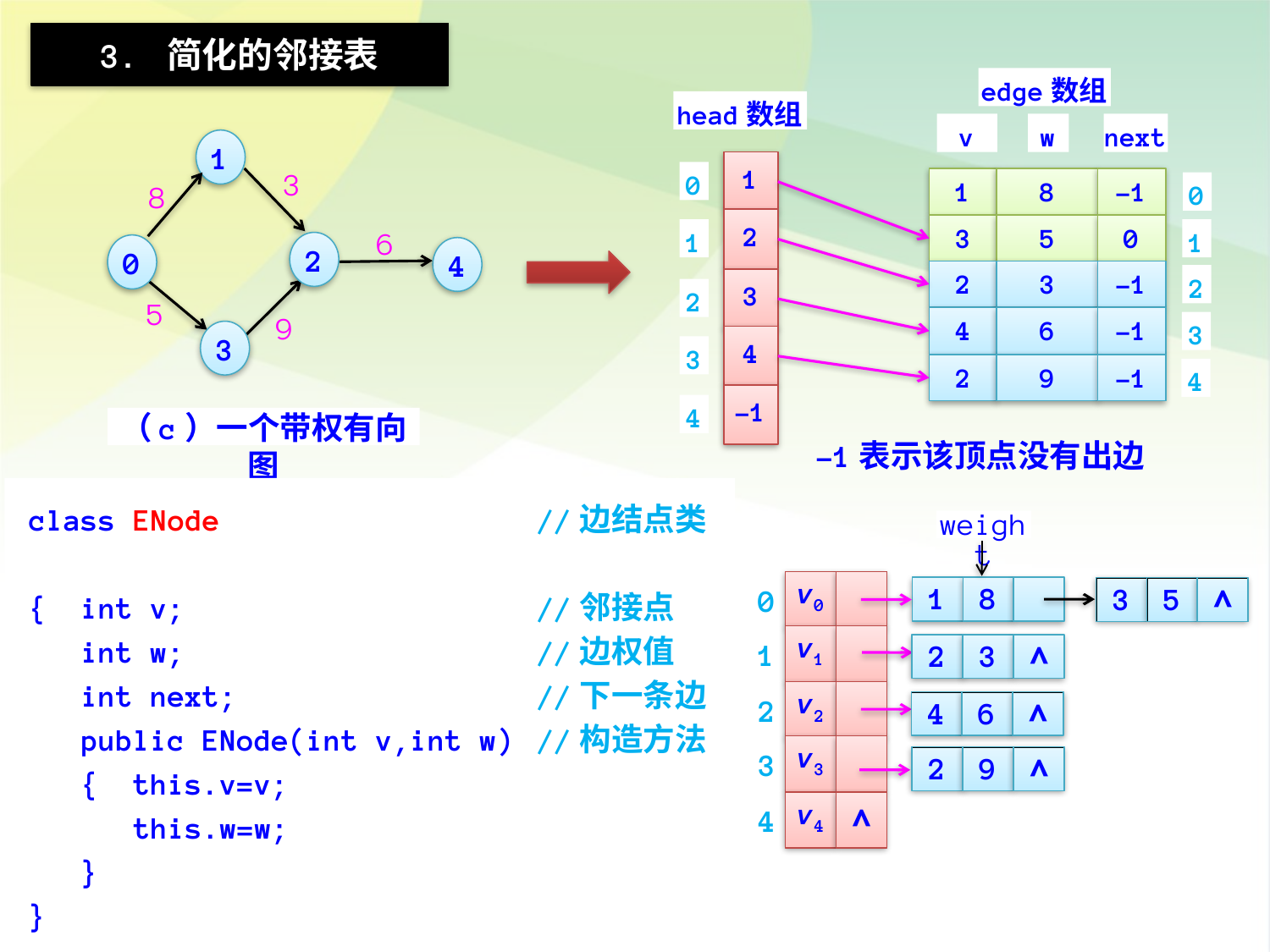

3. 简化的邻接表
edge数组
head数组
v
w
next
1
0
1
8
-1
0

2
3
5
0
1
1

2
3
-1
2
3
2

4
6
-1
3
4
3
2
9
-1

4
-1
4
1
3

8
6
2
0
4

5
9
3
（c）一个带权有向图

-1表示该顶点没有出边
class ENode			//边结点类
{  int v;			//邻接点
   int w;			//边权值
   int next;			//下一条边
   public ENode(int v,int w)	//构造方法
   {  this.v=v;
      this.w=w;
   }
}
weight
v0

1
8

3
5
∧

0

v1

1
2
3
∧

v2

2
4
6
∧

v3

3
2
9
∧

v4
∧
4